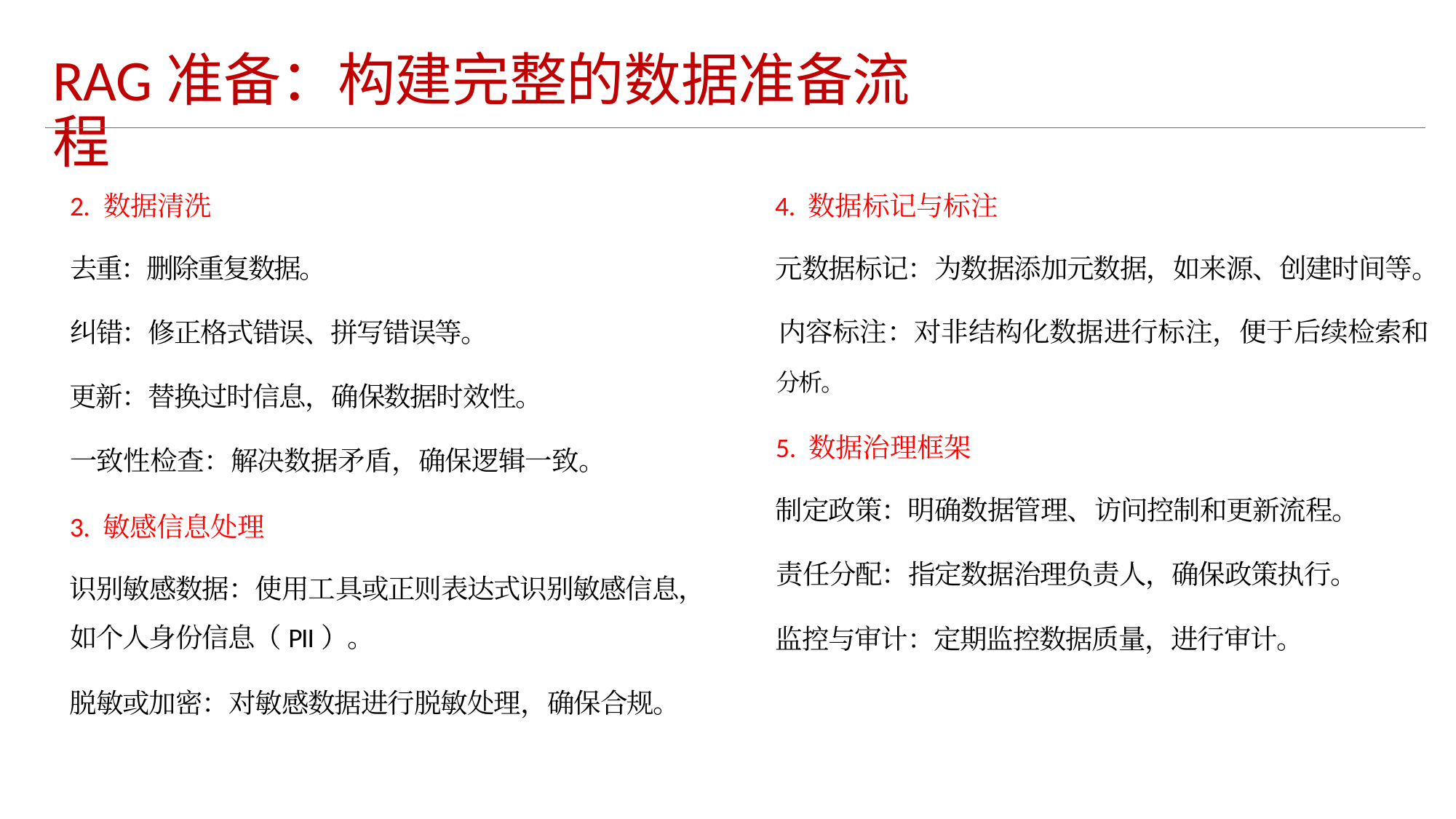

RAG准备：构建完整的数据准备流程

2. 数据清洗

去重：删除重复数据。

纠错：修正格式错误、拼写错误等。

更新：替换过时信息，确保数据时效性。

一致性检查：解决数据矛盾，确保逻辑一致。

3. 敏感信息处理

识别敏感数据：使用工具或正则表达式识别敏感信息，
如个人身份信息（PII）。

脱敏或加密：对敏感数据进行脱敏处理，确保合规。

4. 数据标记与标注

元数据标记：为数据添加元数据，如来源、创建时间等。

内容标注：对非结构化数据进行标注，便于后续检索和
分析。

5. 数据治理框架

制定政策：明确数据管理、访问控制和更新流程。

责任分配：指定数据治理负责人，确保政策执行。

监控与审计：定期监控数据质量，进行审计。